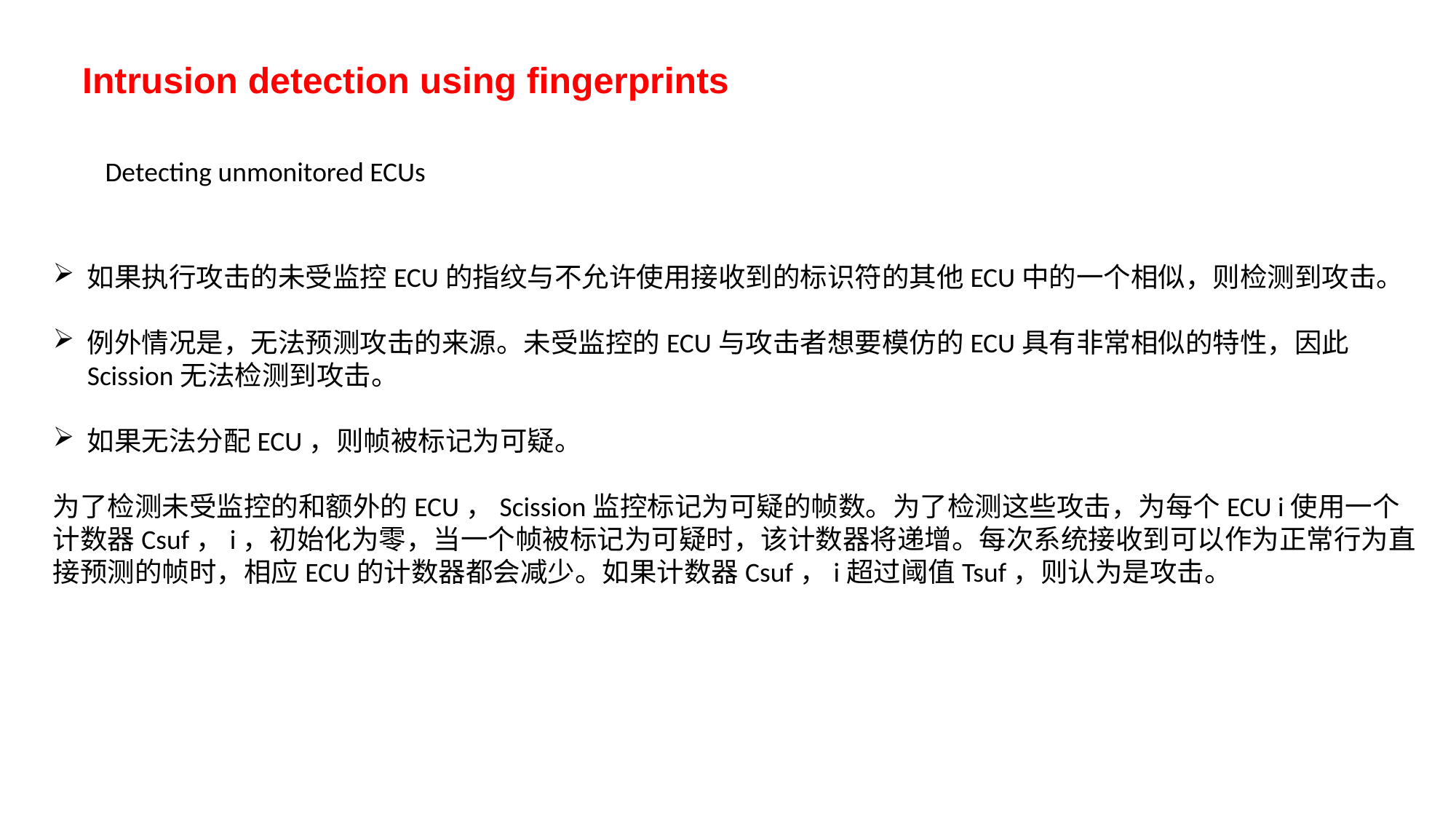

Intrusion detection using fingerprints
Detecting unmonitored ECUs
如果执行攻击的未受监控ECU的指纹与不允许使用接收到的标识符的其他ECU中的一个相似，则检测到攻击。

例外情况是，无法预测攻击的来源。未受监控的ECU与攻击者想要模仿的ECU具有非常相似的特性，因此Scission无法检测到攻击。

如果无法分配ECU，则帧被标记为可疑。

为了检测未受监控的和额外的ECU，Scission监控标记为可疑的帧数。为了检测这些攻击，为每个ECU i使用一个计数器Csuf，i，初始化为零，当一个帧被标记为可疑时，该计数器将递增。每次系统接收到可以作为正常行为直接预测的帧时，相应ECU的计数器都会减少。如果计数器Csuf，i超过阈值Tsuf，则认为是攻击。